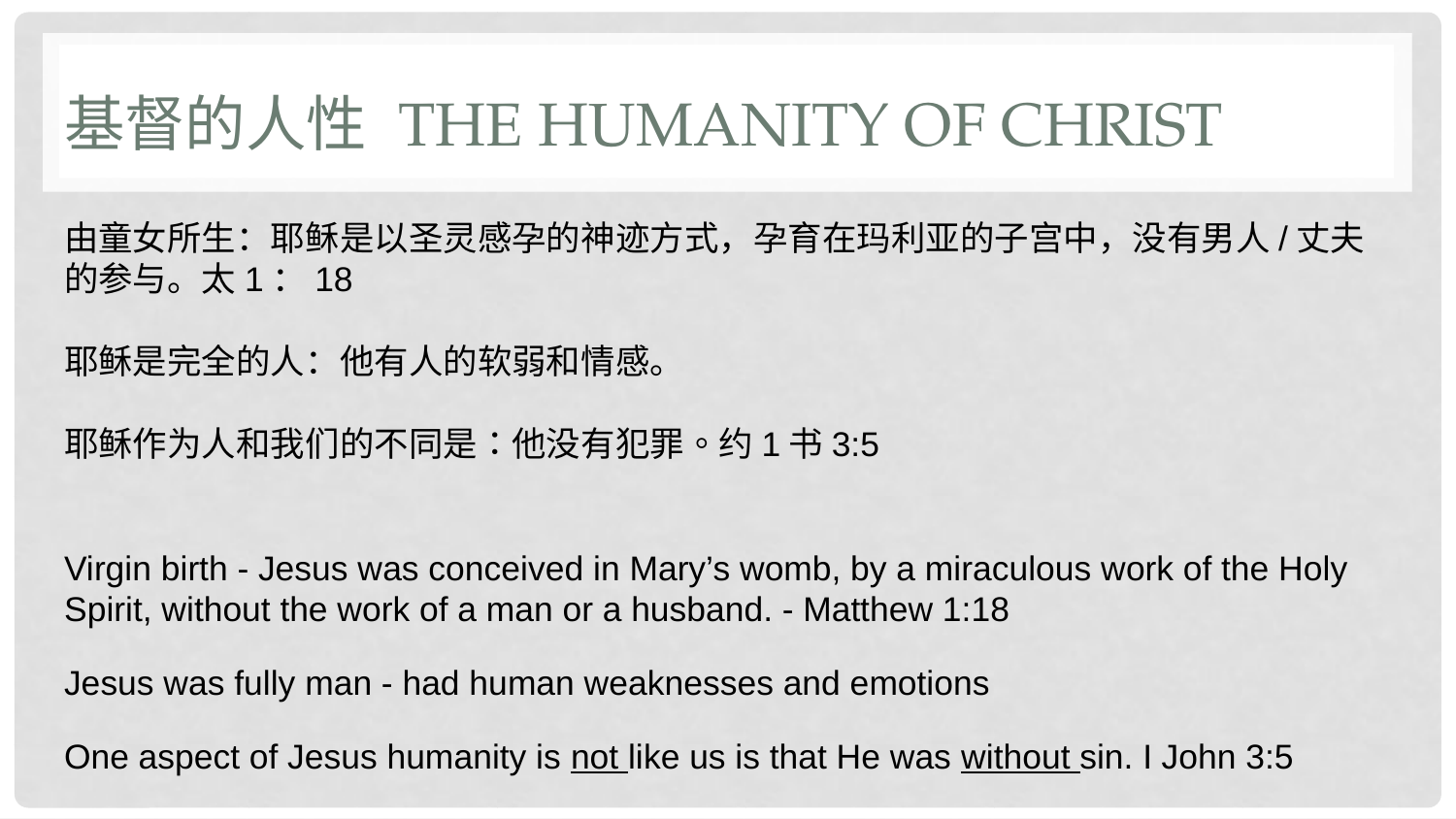

# 基督的人性 The Humanity of Christ
由童女所生：耶稣是以圣灵感孕的神迹方式，孕育在玛利亚的子宫中，没有男人/丈夫的参与。太1：18

耶稣是完全的人：他有人的软弱和情感。

耶稣作为人和我们的不同是：他没有犯罪。约1书3:5

Virgin birth - Jesus was conceived in Mary’s womb, by a miraculous work of the Holy Spirit, without the work of a man or a husband. - Matthew 1:18
Jesus was fully man - had human weaknesses and emotions
One aspect of Jesus humanity is not like us is that He was without sin. I John 3:5